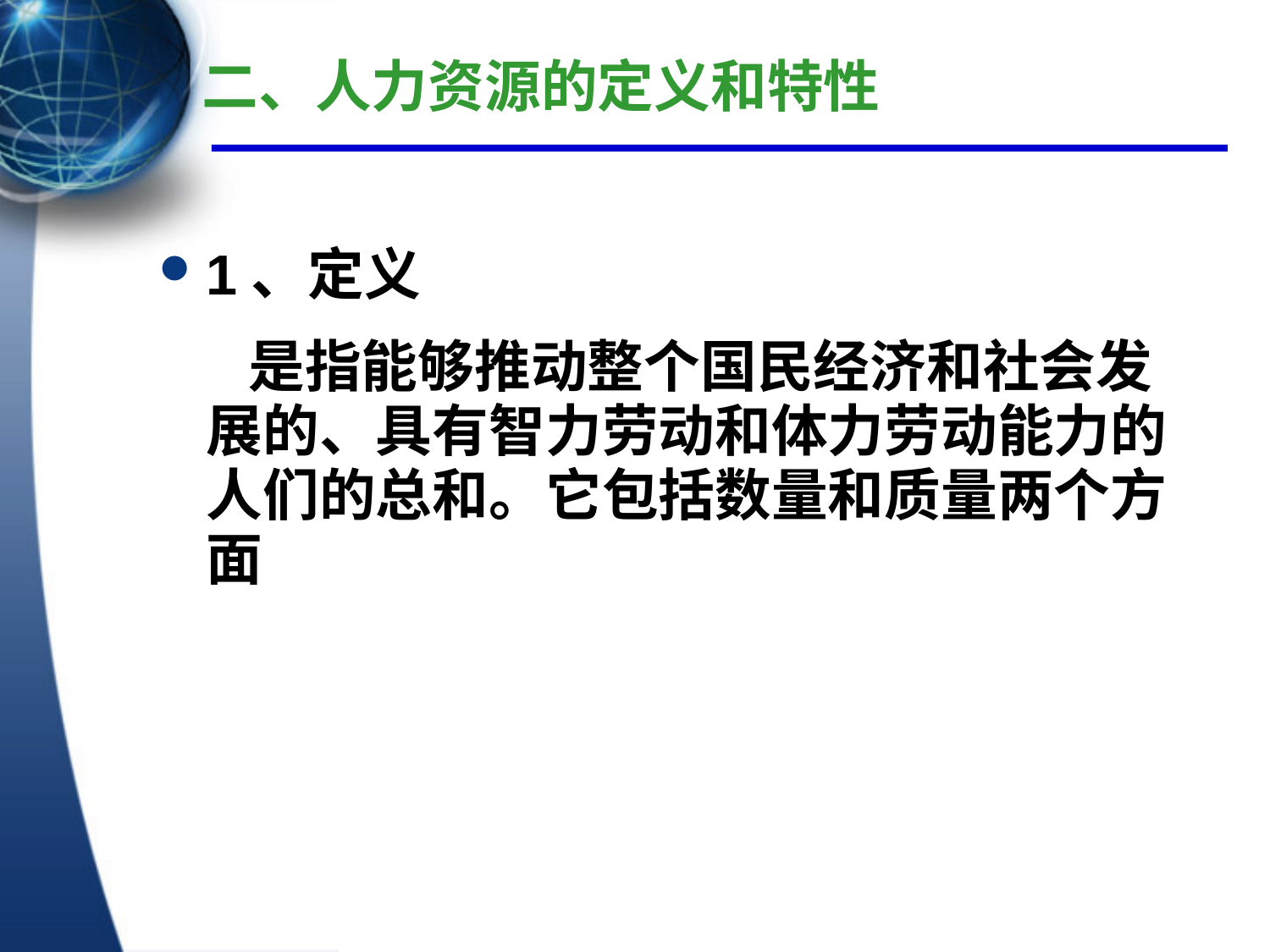

# 二、人力资源的定义和特性
1、定义
      是指能够推动整个国民经济和社会发展的、具有智力劳动和体力劳动能力的人们的总和。它包括数量和质量两个方面